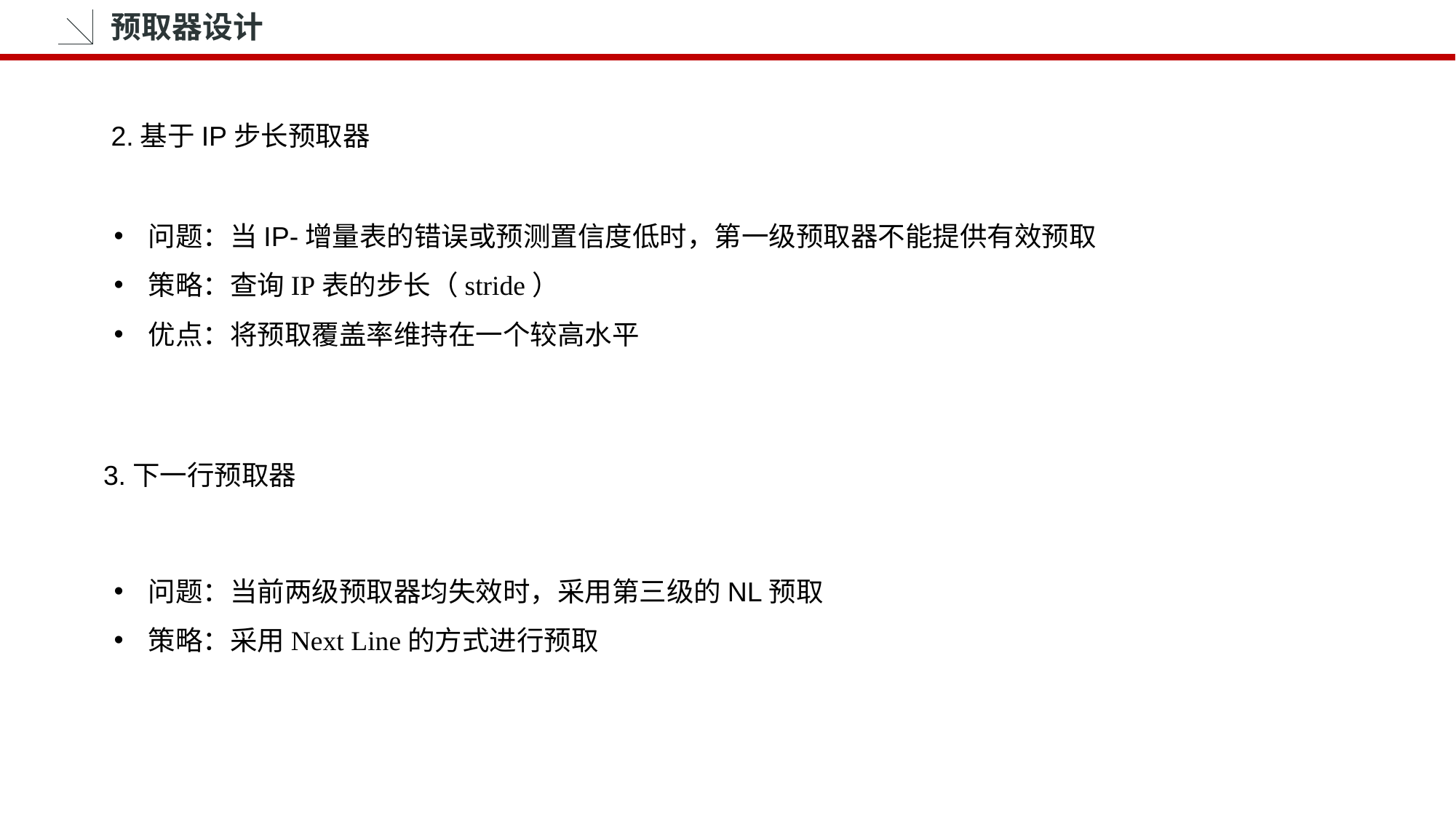

预取器设计
2.基于IP步长预取器
问题：当IP-增量表的错误或预测置信度低时，第一级预取器不能提供有效预取
策略：查询IP表的步长（stride）
优点：将预取覆盖率维持在一个较高水平
3.下一行预取器
问题：当前两级预取器均失效时，采用第三级的NL预取
策略：采用Next Line的方式进行预取